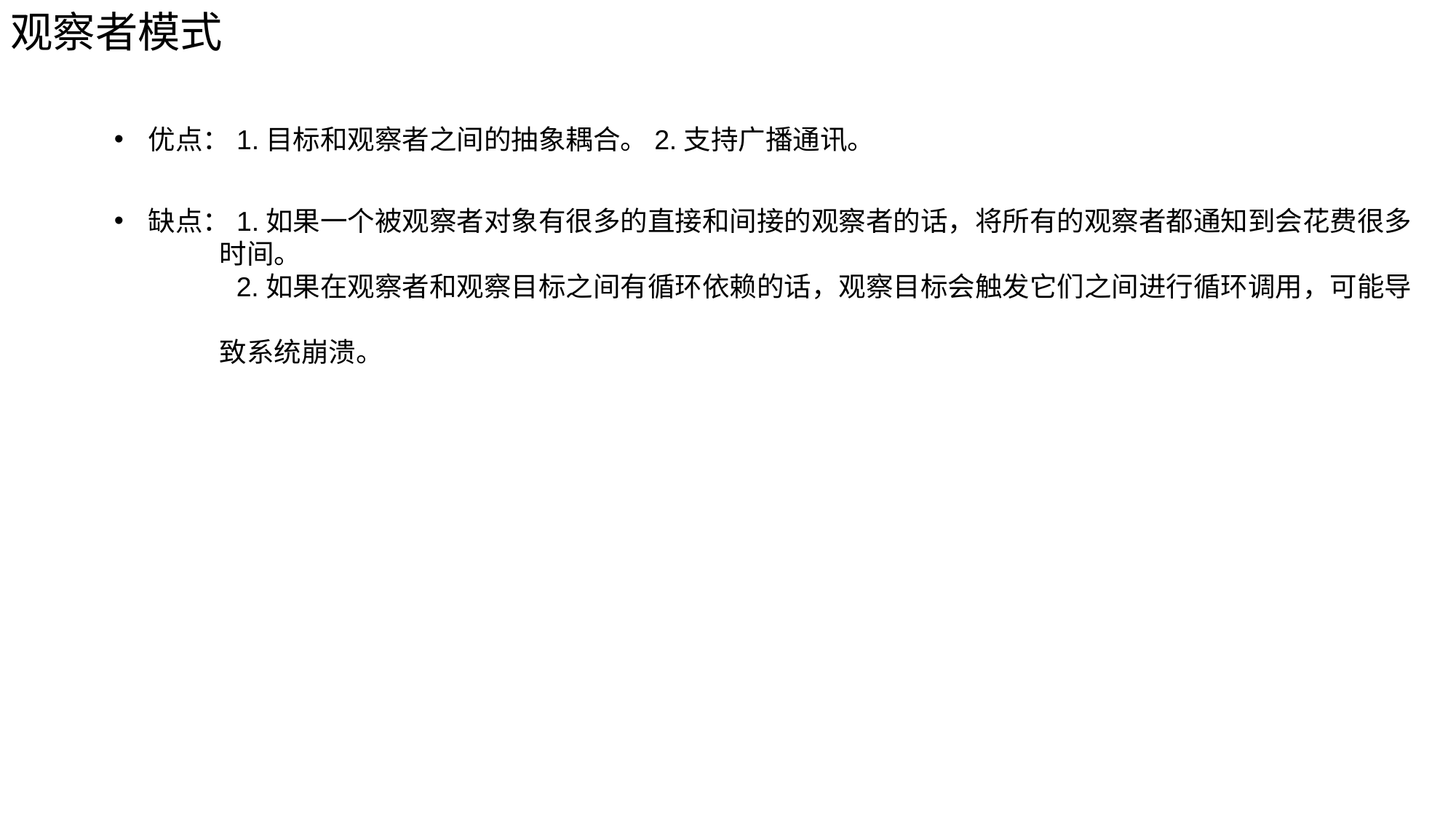

观察者模式
优点：1.目标和观察者之间的抽象耦合。2.支持广播通讯。
缺点：1.如果一个被观察者对象有很多的直接和间接的观察者的话，将所有的观察者都通知到会花费很多
                时间。
                2.如果在观察者和观察目标之间有循环依赖的话，观察目标会触发它们之间进行循环调用，可能导
                致系统崩溃。